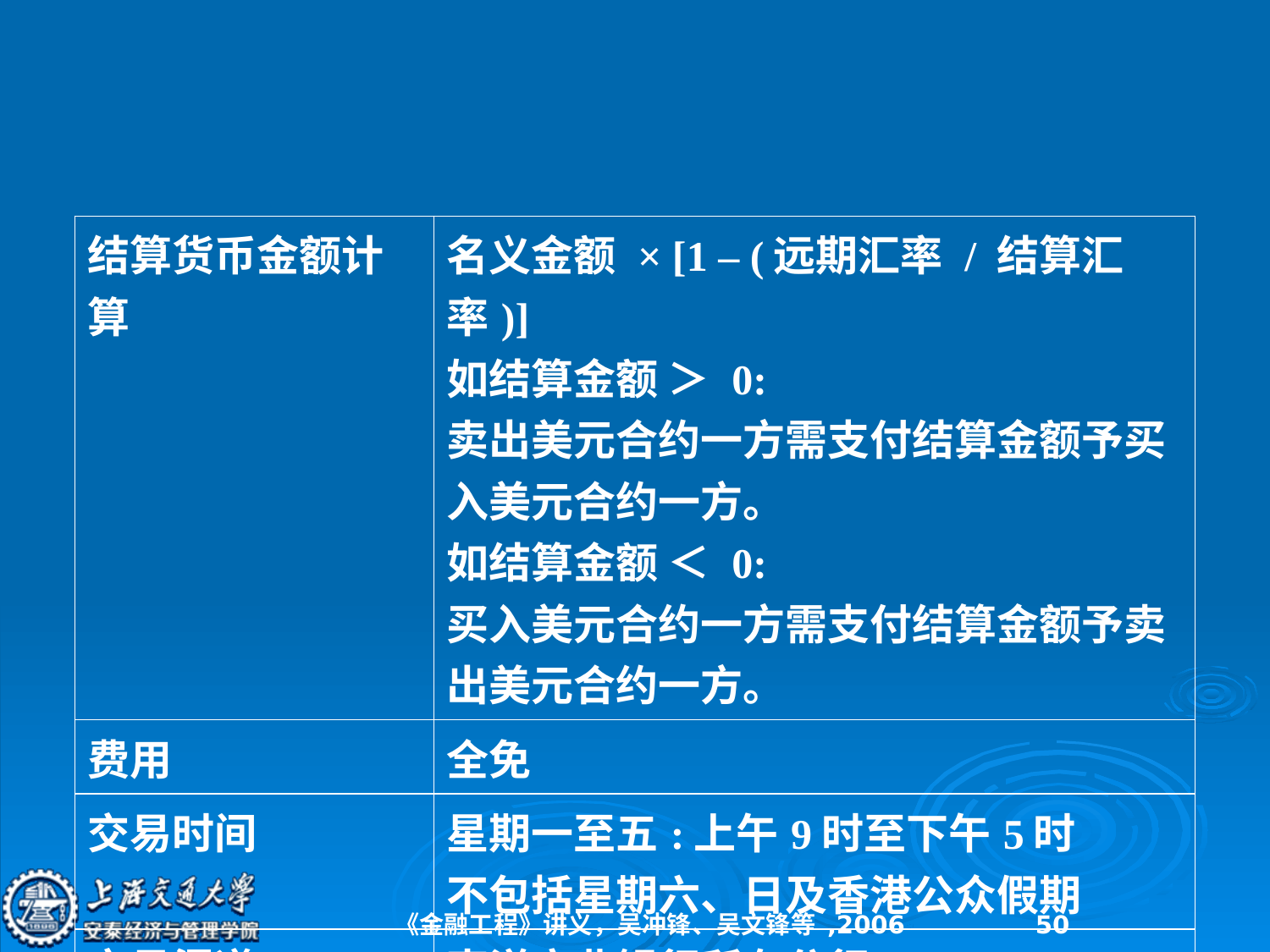

#
| 结算货币金额计算 | 名义金额 × [1 – (远期汇率 / 结算汇率)] 如结算金额 ＞ 0: 卖出美元合约一方需支付结算金额予买入美元合约一方。 如结算金额 ＜ 0: 买入美元合约一方需支付结算金额予卖出美元合约一方。 |
| --- | --- |
| 费用 | 全免 |
| 交易时间 | 星期一至五:上午9时至下午5时 不包括星期六、日及香港公众假期 |
| 交易渠道 | 南洋商业银行所有分行 |